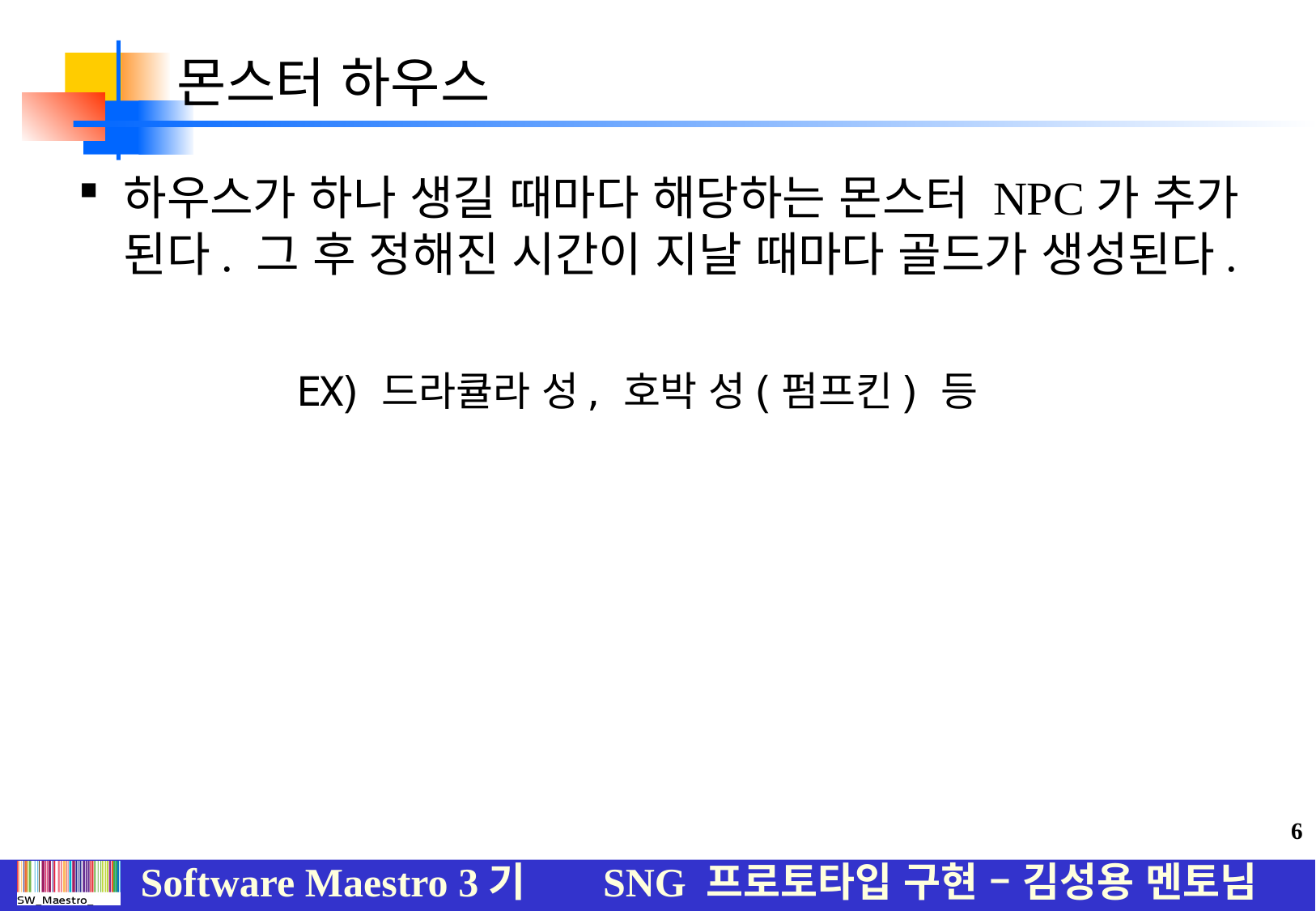

# 몬스터 하우스
하우스가 하나 생길 때마다 해당하는 몬스터 NPC가 추가 된다. 그 후 정해진 시간이 지날 때마다 골드가 생성된다.
EX) 드라큘라 성, 호박 성(펌프킨) 등
6